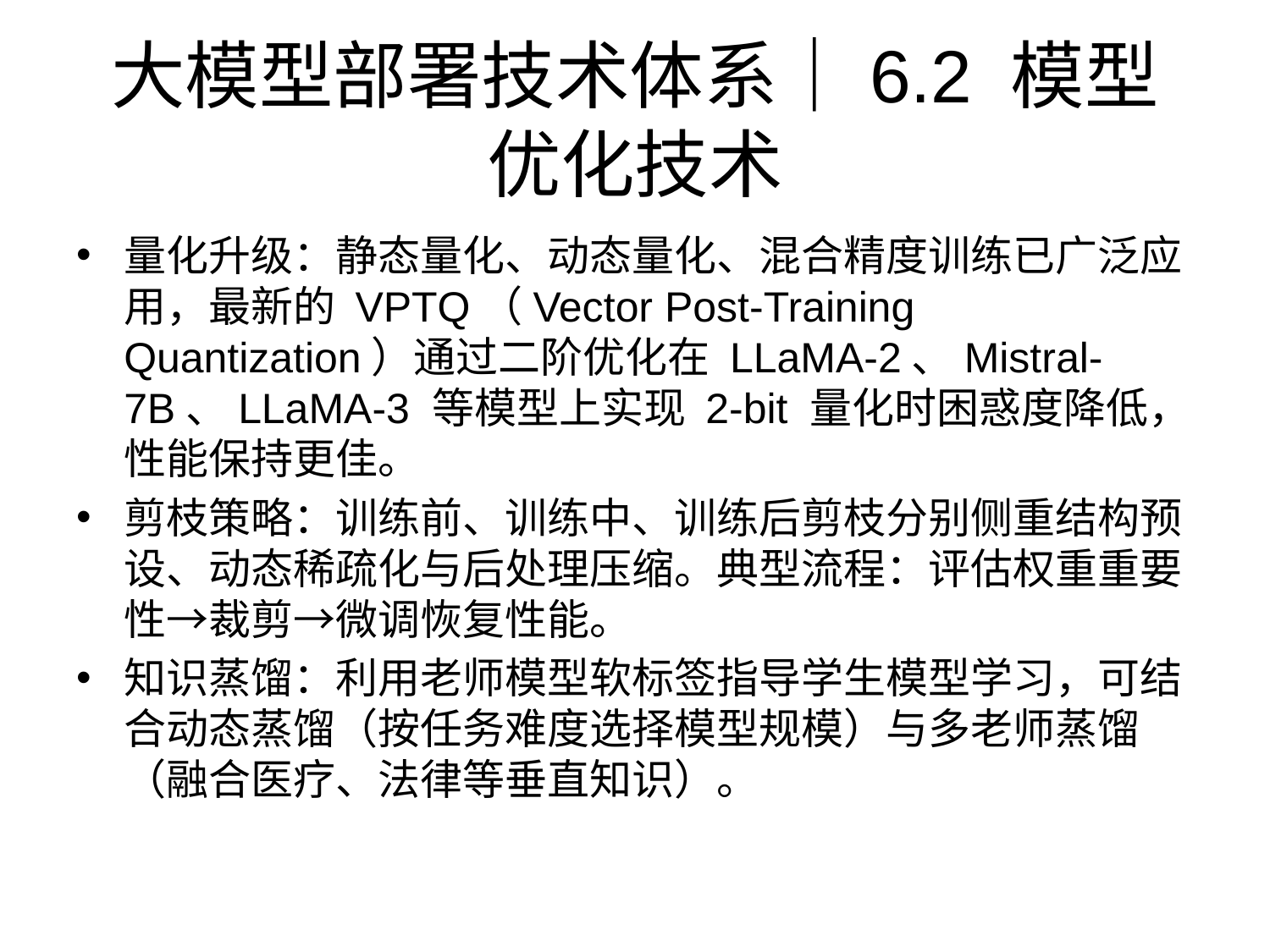

# 大模型部署技术体系｜6.2 模型优化技术
量化升级：静态量化、动态量化、混合精度训练已广泛应用，最新的 VPTQ（Vector Post-Training Quantization）通过二阶优化在 LLaMA-2、Mistral-7B、LLaMA-3 等模型上实现 2-bit 量化时困惑度降低，性能保持更佳。
剪枝策略：训练前、训练中、训练后剪枝分别侧重结构预设、动态稀疏化与后处理压缩。典型流程：评估权重重要性→裁剪→微调恢复性能。
知识蒸馏：利用老师模型软标签指导学生模型学习，可结合动态蒸馏（按任务难度选择模型规模）与多老师蒸馏（融合医疗、法律等垂直知识）。